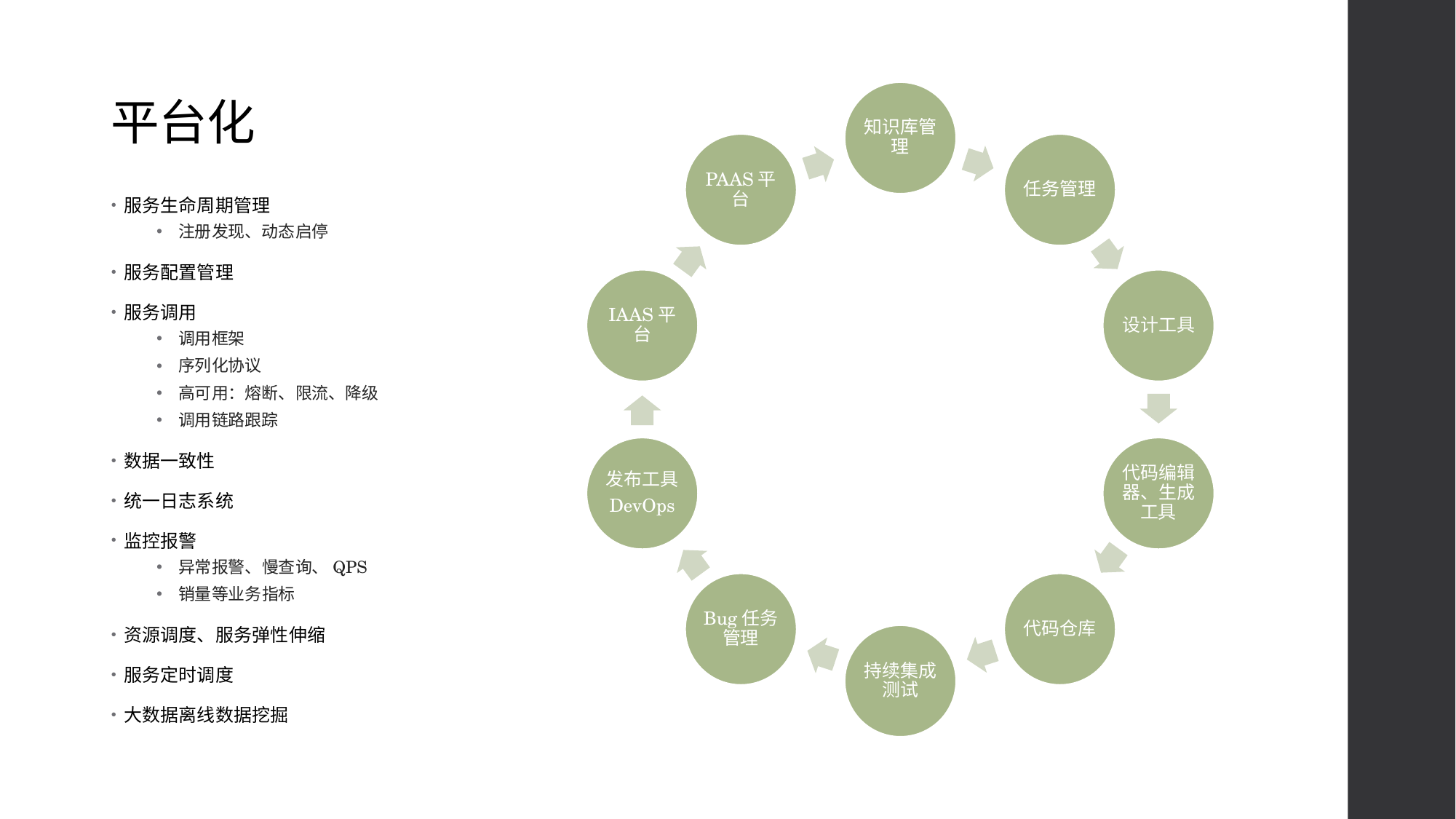

# 平台化
知识库管理

任务管理

设计工具

代码编辑器、生成工具

代码仓库

持续集成测试

Bug任务管理

发布工具
DevOps

IAAS平台

PAAS平台

服务生命周期管理
注册发现、动态启停
服务配置管理
服务调用
调用框架
序列化协议
高可用：熔断、限流、降级
调用链路跟踪
数据一致性
统一日志系统
监控报警
异常报警、慢查询、QPS
销量等业务指标
资源调度、服务弹性伸缩
服务定时调度
大数据离线数据挖掘